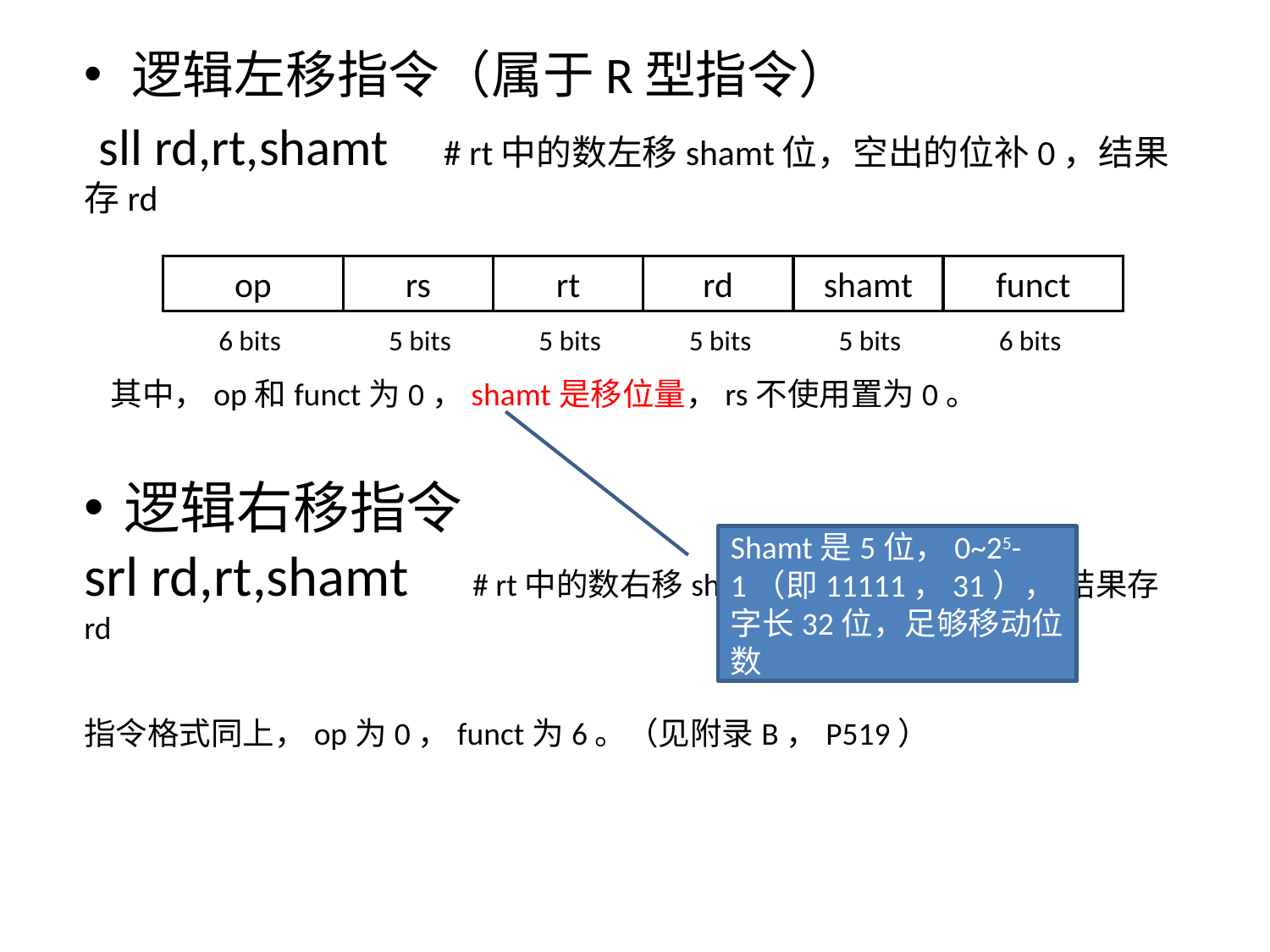

逻辑左移指令（属于R型指令）
 sll rd,rt,shamt     # rt中的数左移shamt位，空出的位补0，结果存rd

op
rs
rt
rd
shamt
funct
6 bits
5 bits
5 bits
5 bits
5 bits
6 bits
其中，op和funct为0，shamt是移位量，rs不使用置为0。
逻辑右移指令
srl rd,rt,shamt     # rt中的数右移shamt位，空出的位补0，结果存rd

指令格式同上，op为0，funct为6。（见附录B，P519）
Shamt是5位，0~25-1（即11111，31），字长32位，足够移动位数